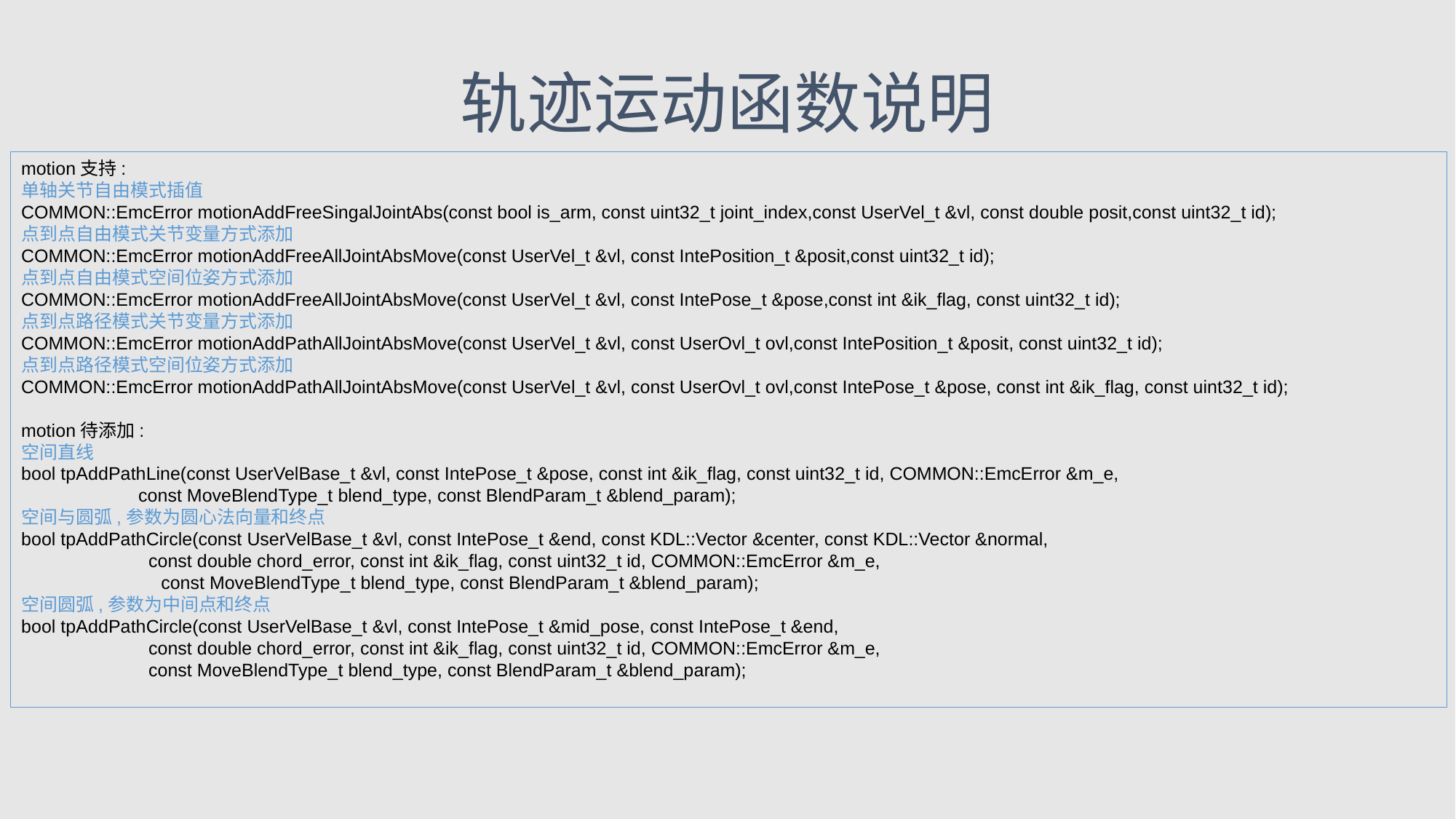

# 轨迹运动函数说明
motion支持:
单轴关节自由模式插值
COMMON::EmcError motionAddFreeSingalJointAbs(const bool is_arm, const uint32_t joint_index,const UserVel_t &vl, const double posit,const uint32_t id);
点到点自由模式关节变量方式添加
COMMON::EmcError motionAddFreeAllJointAbsMove(const UserVel_t &vl, const IntePosition_t &posit,const uint32_t id);
点到点自由模式空间位姿方式添加
COMMON::EmcError motionAddFreeAllJointAbsMove(const UserVel_t &vl, const IntePose_t &pose,const int &ik_flag, const uint32_t id);
点到点路径模式关节变量方式添加
COMMON::EmcError motionAddPathAllJointAbsMove(const UserVel_t &vl, const UserOvl_t ovl,const IntePosition_t &posit, const uint32_t id);
点到点路径模式空间位姿方式添加
COMMON::EmcError motionAddPathAllJointAbsMove(const UserVel_t &vl, const UserOvl_t ovl,const IntePose_t &pose, const int &ik_flag, const uint32_t id);

motion待添加:
空间直线
bool tpAddPathLine(const UserVelBase_t &vl, const IntePose_t &pose, const int &ik_flag, const uint32_t id, COMMON::EmcError &m_e,
                       const MoveBlendType_t blend_type, const BlendParam_t &blend_param);
空间与圆弧,参数为圆心法向量和终点
bool tpAddPathCircle(const UserVelBase_t &vl, const IntePose_t &end, const KDL::Vector &center, const KDL::Vector &normal,
                         const double chord_error, const int &ik_flag, const uint32_t id, COMMON::EmcError &m_e,
	      const MoveBlendType_t blend_type, const BlendParam_t &blend_param);
空间圆弧,参数为中间点和终点
bool tpAddPathCircle(const UserVelBase_t &vl, const IntePose_t &mid_pose, const IntePose_t &end,
                         const double chord_error, const int &ik_flag, const uint32_t id, COMMON::EmcError &m_e,
                         const MoveBlendType_t blend_type, const BlendParam_t &blend_param);